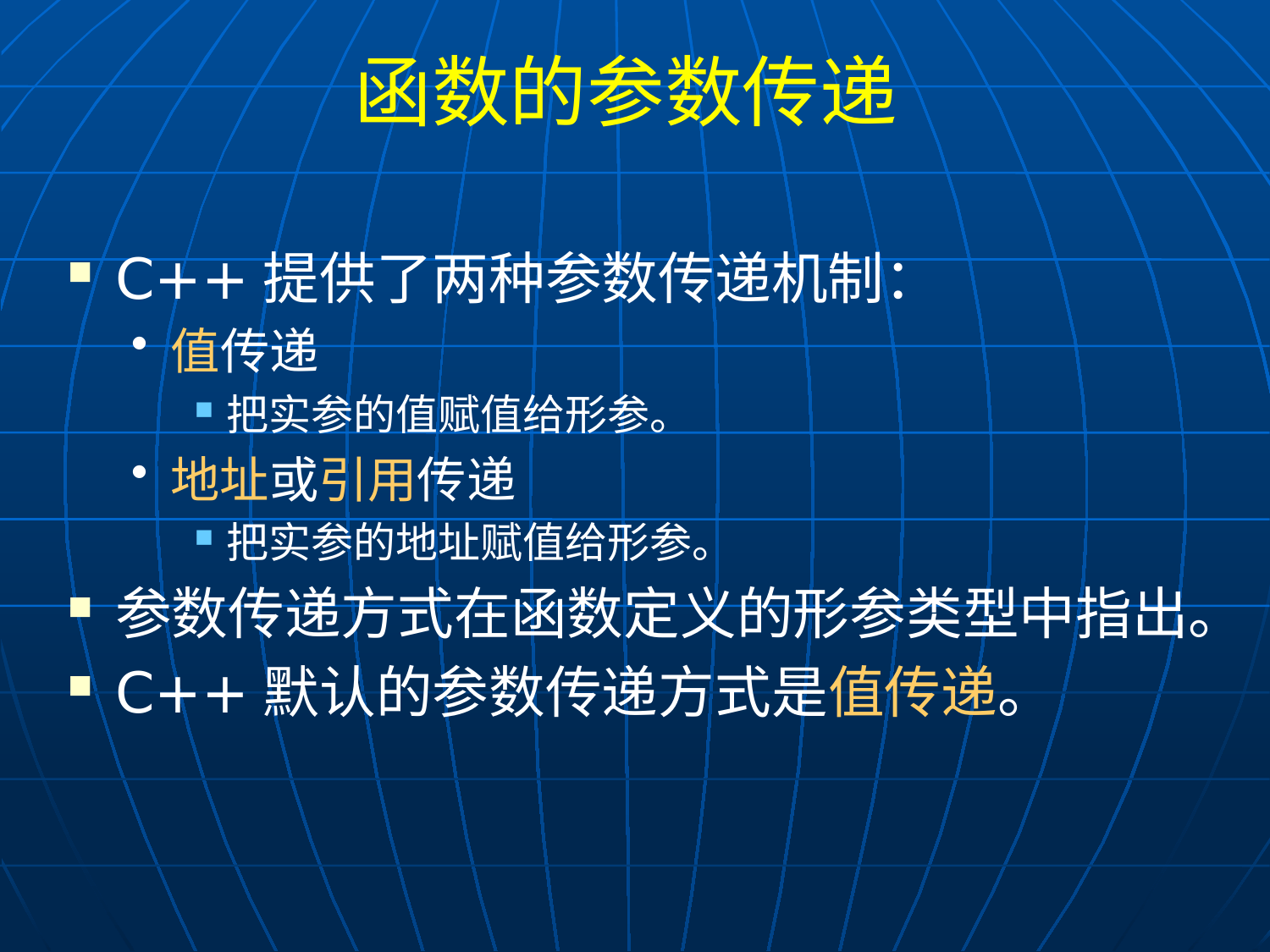

# 函数的参数传递
C++提供了两种参数传递机制：
值传递
把实参的值赋值给形参。
地址或引用传递
把实参的地址赋值给形参。
参数传递方式在函数定义的形参类型中指出。
C++默认的参数传递方式是值传递。